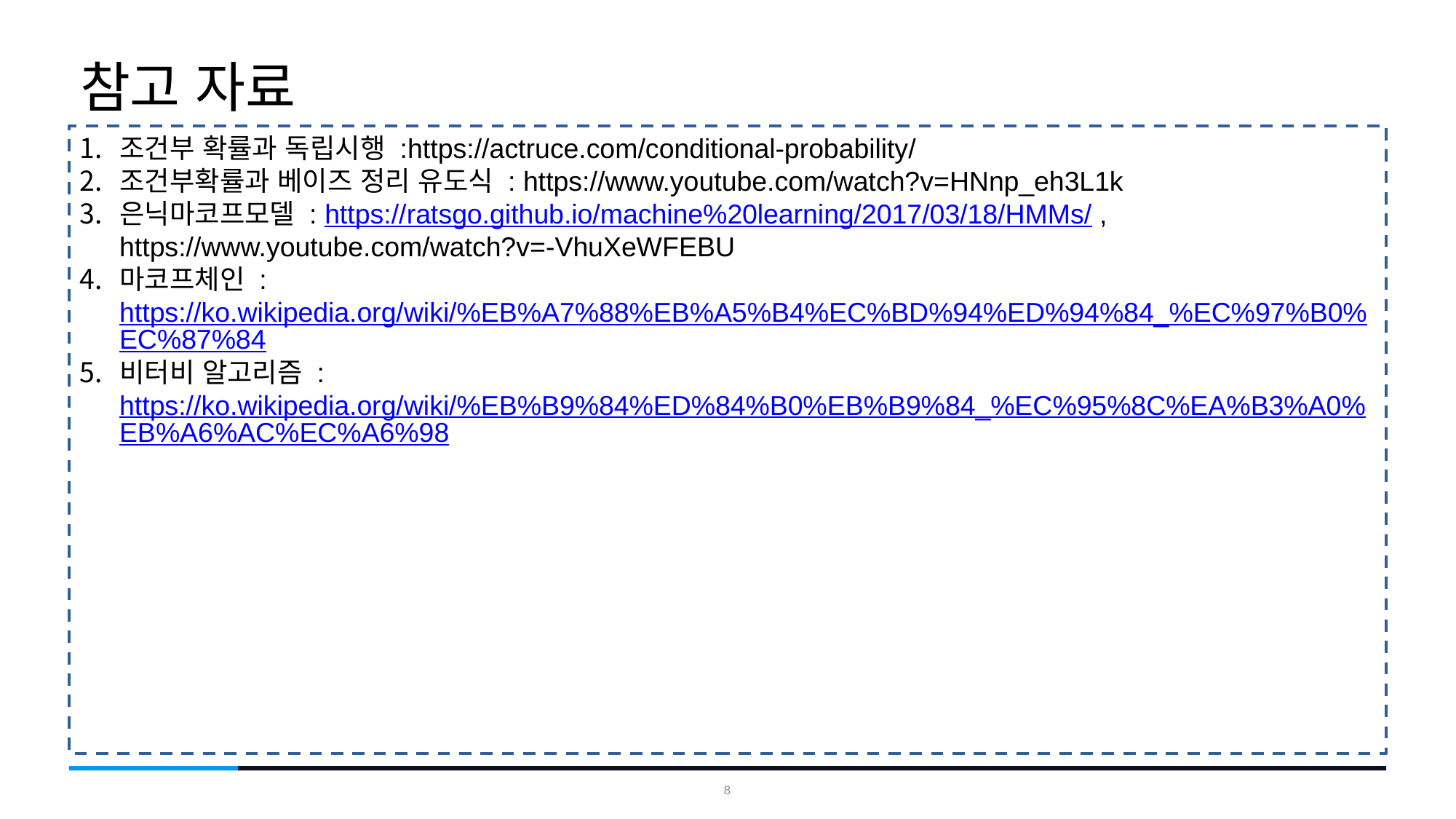

참고 자료

조건부 확률과 독립시행 :https://actruce.com/conditional-probability/
조건부확률과 베이즈 정리 유도식 : https://www.youtube.com/watch?v=HNnp_eh3L1k
은닉마코프모델 : https://ratsgo.github.io/machine%20learning/2017/03/18/HMMs/ ,
https://www.youtube.com/watch?v=-VhuXeWFEBU
마코프체인 : https://ko.wikipedia.org/wiki/%EB%A7%88%EB%A5%B4%EC%BD%94%ED%94%84_%EC%97%B0%EC%87%84
비터비 알고리즘 : https://ko.wikipedia.org/wiki/%EB%B9%84%ED%84%B0%EB%B9%84_%EC%95%8C%EA%B3%A0%EB%A6%AC%EC%A6%98

8